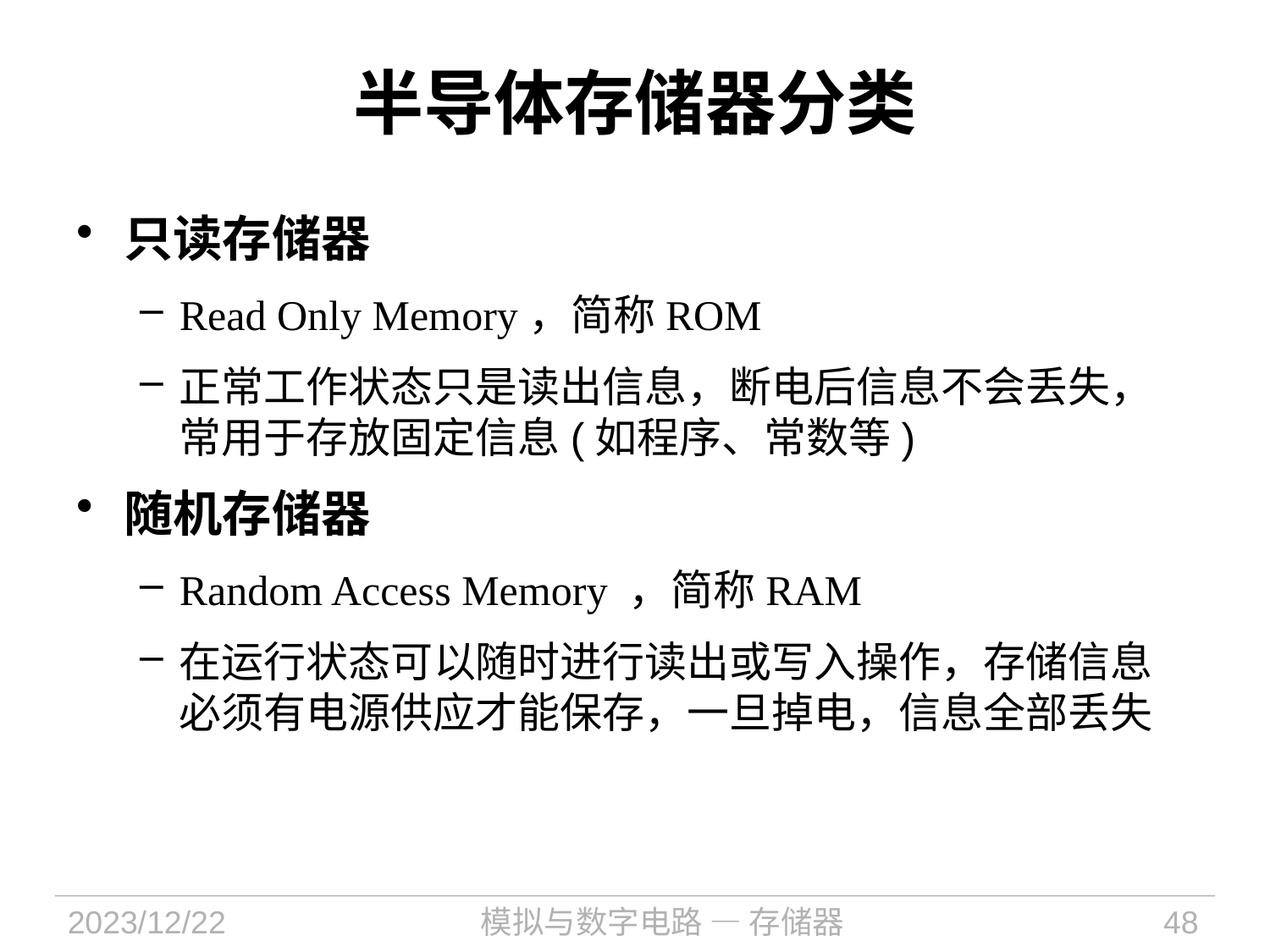

# 半导体存储器分类
只读存储器
Read Only Memory，简称ROM
正常工作状态只是读出信息，断电后信息不会丢失，常用于存放固定信息(如程序、常数等)
随机存储器
Random Access Memory ，简称RAM
在运行状态可以随时进行读出或写入操作，存储信息必须有电源供应才能保存，一旦掉电，信息全部丢失

2023/12/22
模拟与数字电路 — 存储器
48